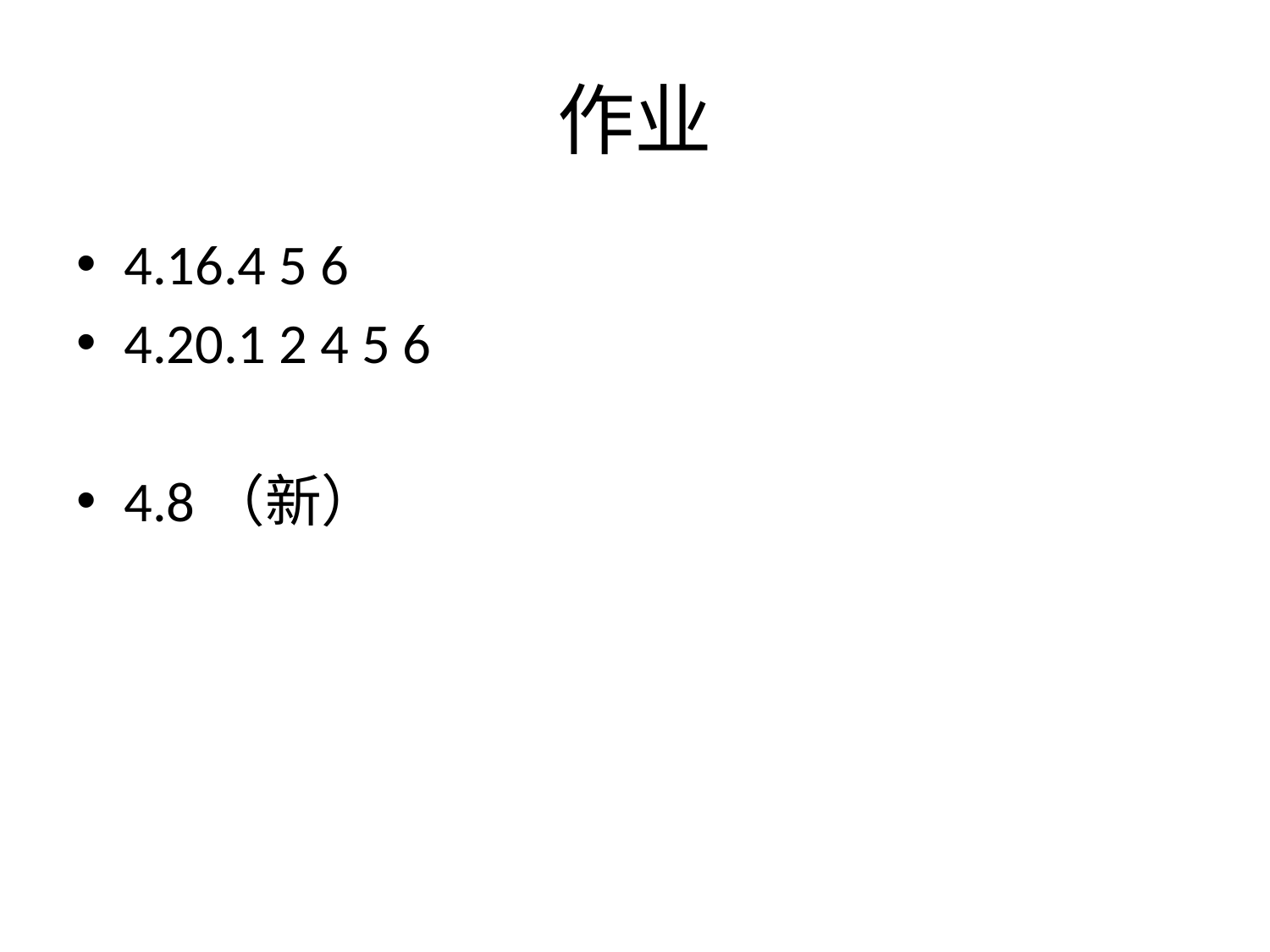

# 作业
4.16.4 5 6
4.20.1 2 4 5 6

4.8（新）